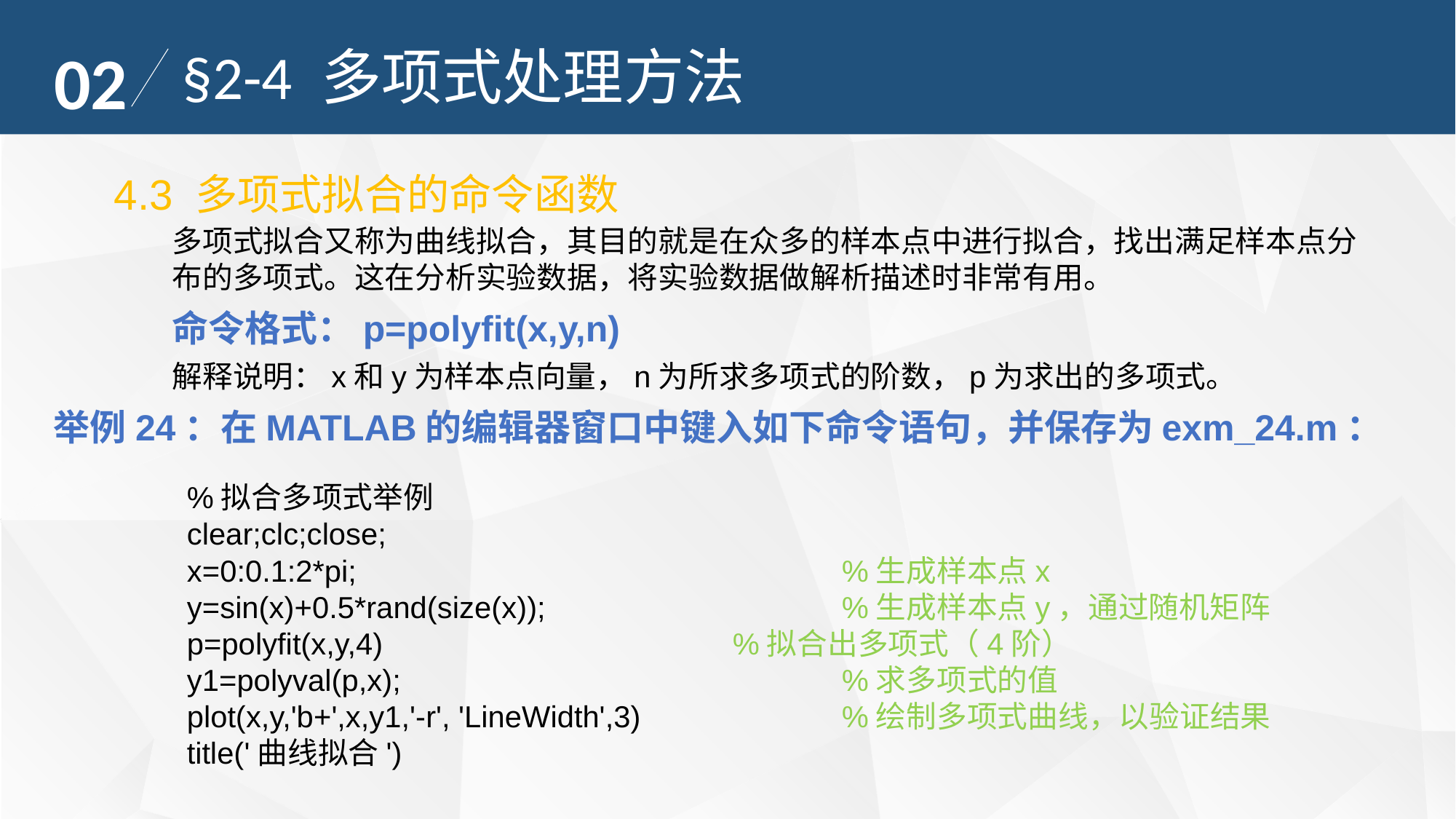

02
§2-4 多项式处理方法
4.3 多项式拟合的命令函数
多项式拟合又称为曲线拟合，其目的就是在众多的样本点中进行拟合，找出满足样本点分布的多项式。这在分析实验数据，将实验数据做解析描述时非常有用。
命令格式：p=polyfit(x,y,n)
解释说明：x和y为样本点向量，n为所求多项式的阶数，p为求出的多项式。
举例24：在MATLAB的编辑器窗口中键入如下命令语句，并保存为exm_24.m：
%拟合多项式举例
clear;clc;close;
x=0:0.1:2*pi; 					%生成样本点x
y=sin(x)+0.5*rand(size(x)); 			%生成样本点y，通过随机矩阵
p=polyfit(x,y,4) 				%拟合出多项式（4阶）
y1=polyval(p,x); 				%求多项式的值
plot(x,y,'b+',x,y1,'-r', 'LineWidth',3)		%绘制多项式曲线，以验证结果
title('曲线拟合')